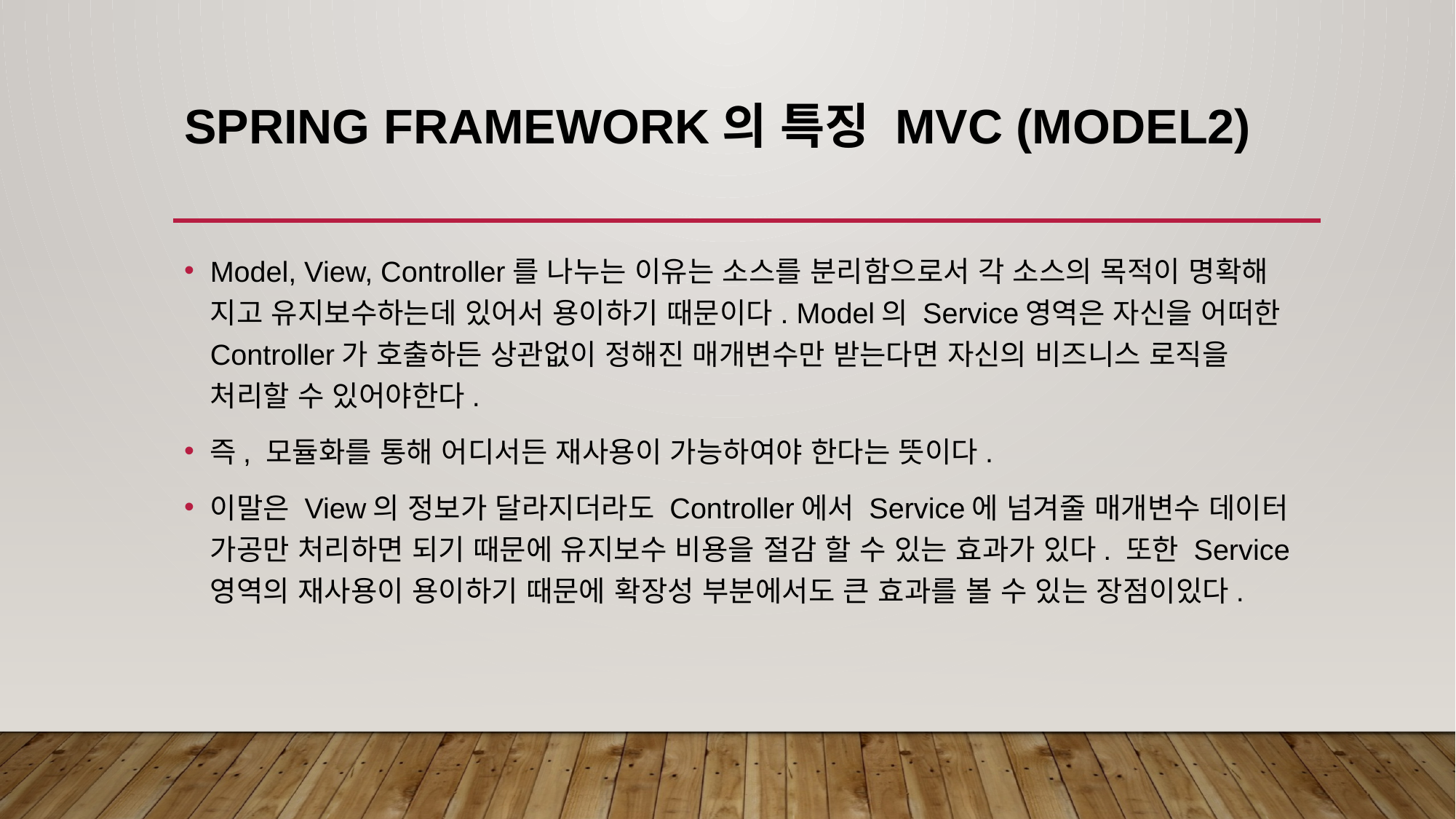

# Spring Framework의 특징 MVC (Model2)
Model, View, Controller를 나누는 이유는 소스를 분리함으로서 각 소스의 목적이 명확해 지고 유지보수하는데 있어서 용이하기 때문이다. Model의 Service영역은 자신을 어떠한 Controller가 호출하든 상관없이 정해진 매개변수만 받는다면 자신의 비즈니스 로직을 처리할 수 있어야한다.
즉, 모듈화를 통해 어디서든 재사용이 가능하여야 한다는 뜻이다.
이말은 View의 정보가 달라지더라도 Controller에서 Service에 넘겨줄 매개변수 데이터 가공만 처리하면 되기 때문에 유지보수 비용을 절감 할 수 있는 효과가 있다. 또한 Service영역의 재사용이 용이하기 때문에 확장성 부분에서도 큰 효과를 볼 수 있는 장점이있다.